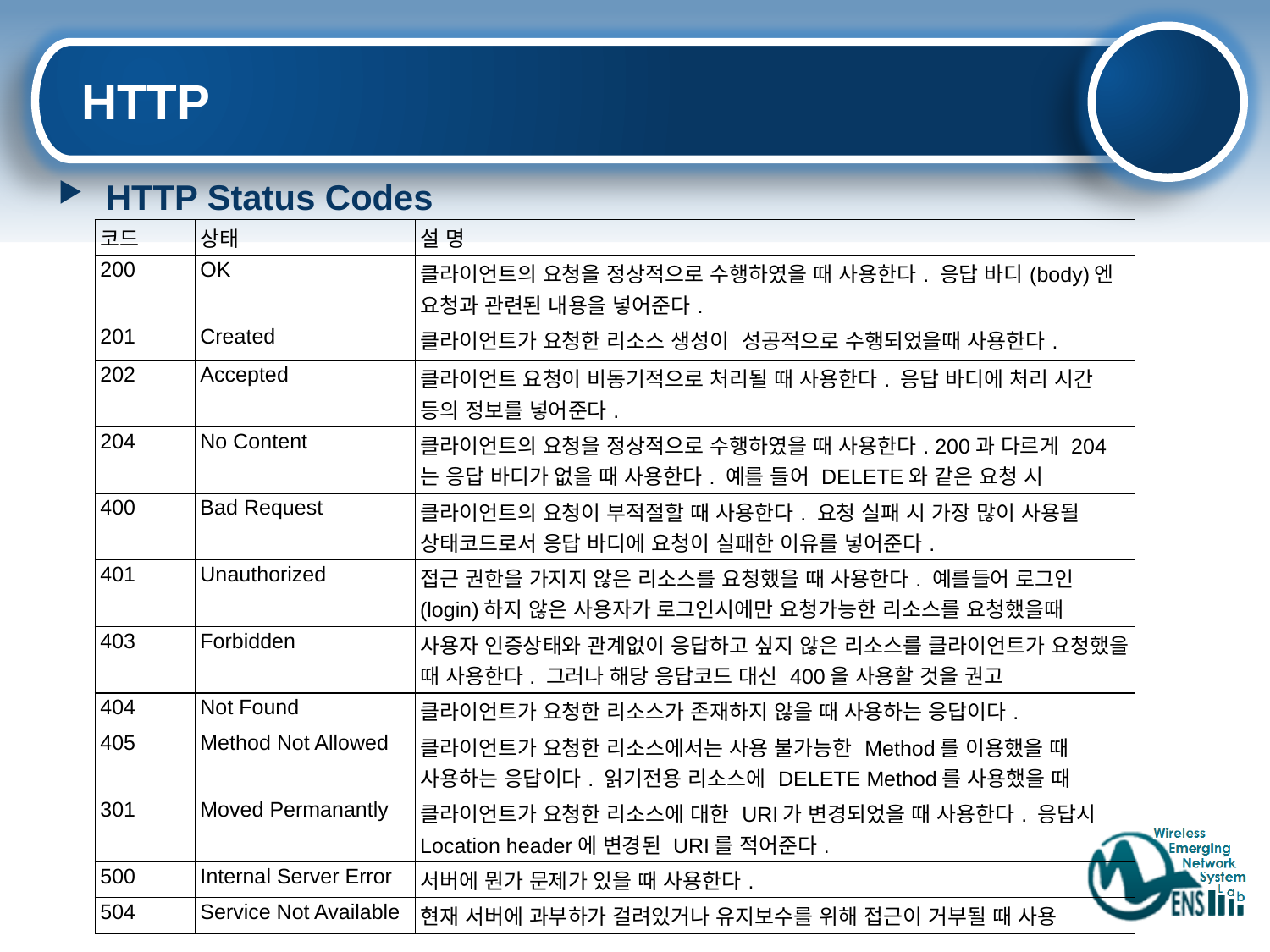

# HTTP
HTTP Status Codes
| 코드 | 상태 | 설 명 |
| --- | --- | --- |
| 200 | OK | 클라이언트의 요청을 정상적으로 수행하였을 때 사용한다. 응답 바디(body)엔 요청과 관련된 내용을 넣어준다. |
| 201 | Created | 클라이언트가 요청한 리소스 생성이  성공적으로 수행되었을때 사용한다. |
| 202 | Accepted | 클라이언트 요청이 비동기적으로 처리될 때 사용한다. 응답 바디에 처리 시간 등의 정보를 넣어준다. |
| 204 | No Content | 클라이언트의 요청을 정상적으로 수행하였을 때 사용한다. 200과 다르게 204는 응답 바디가 없을 때 사용한다. 예를 들어 DELETE와 같은 요청 시 |
| 400 | Bad Request | 클라이언트의 요청이 부적절할 때 사용한다. 요청 실패 시 가장 많이 사용될 상태코드로서 응답 바디에 요청이 실패한 이유를 넣어준다. |
| 401 | Unauthorized | 접근 권한을 가지지 않은 리소스를 요청했을 때 사용한다. 예를들어 로그인(login)하지 않은 사용자가 로그인시에만 요청가능한 리소스를 요청했을때 |
| 403 | Forbidden | 사용자 인증상태와 관계없이 응답하고 싶지 않은 리소스를 클라이언트가 요청했을 때 사용한다. 그러나 해당 응답코드 대신 400을 사용할 것을 권고 |
| 404 | Not Found | 클라이언트가 요청한 리소스가 존재하지 않을 때 사용하는 응답이다. |
| 405 | Method Not Allowed | 클라이언트가 요청한 리소스에서는 사용 불가능한 Method를 이용했을 때 사용하는 응답이다. 읽기전용 리소스에 DELETE Method를 사용했을 때 |
| 301 | Moved Permanantly | 클라이언트가 요청한 리소스에 대한 URI가 변경되었을 때 사용한다. 응답시 Location header에 변경된 URI를 적어준다. |
| 500 | Internal Server Error | 서버에 뭔가 문제가 있을 때 사용한다. |
| 504 | Service Not Available | 현재 서버에 과부하가 걸려있거나 유지보수를 위해 접근이 거부될 때 사용 |